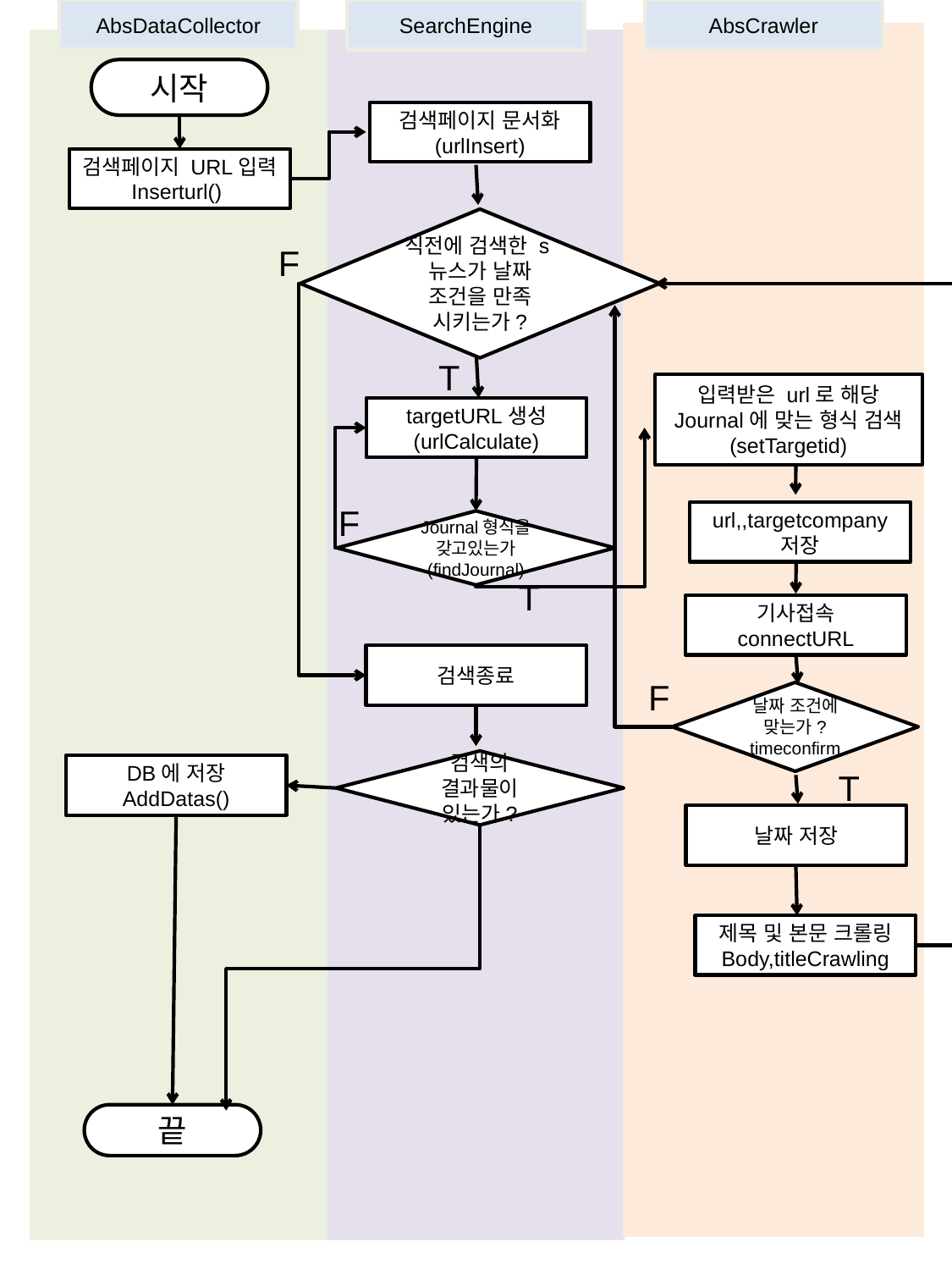

AbsDataCollector
SearchEngine
AbsCrawler

시작
검색페이지 문서화
(urlInsert)
targetURL생성
(urlCalculate)
Journal형식을 갖고있는가
(findJournal)
검색페이지 URL입력
Inserturl()
직전에 검색한 s뉴스가 날짜 조건을 만족 시키는가?
F
T
입력받은 url로 해당 Journal에 맞는 형식 검색
(setTargetid)
F
url,,targetcompany 저장
T
기사접속
connectURL
검색종료
F
날짜 조건에 맞는가?
timeconfirm
검색의 결과물이 있는가?
DB에 저장
AddDatas()
T
날짜 저장
제목 및 본문 크롤링
Body,titleCrawling
끝